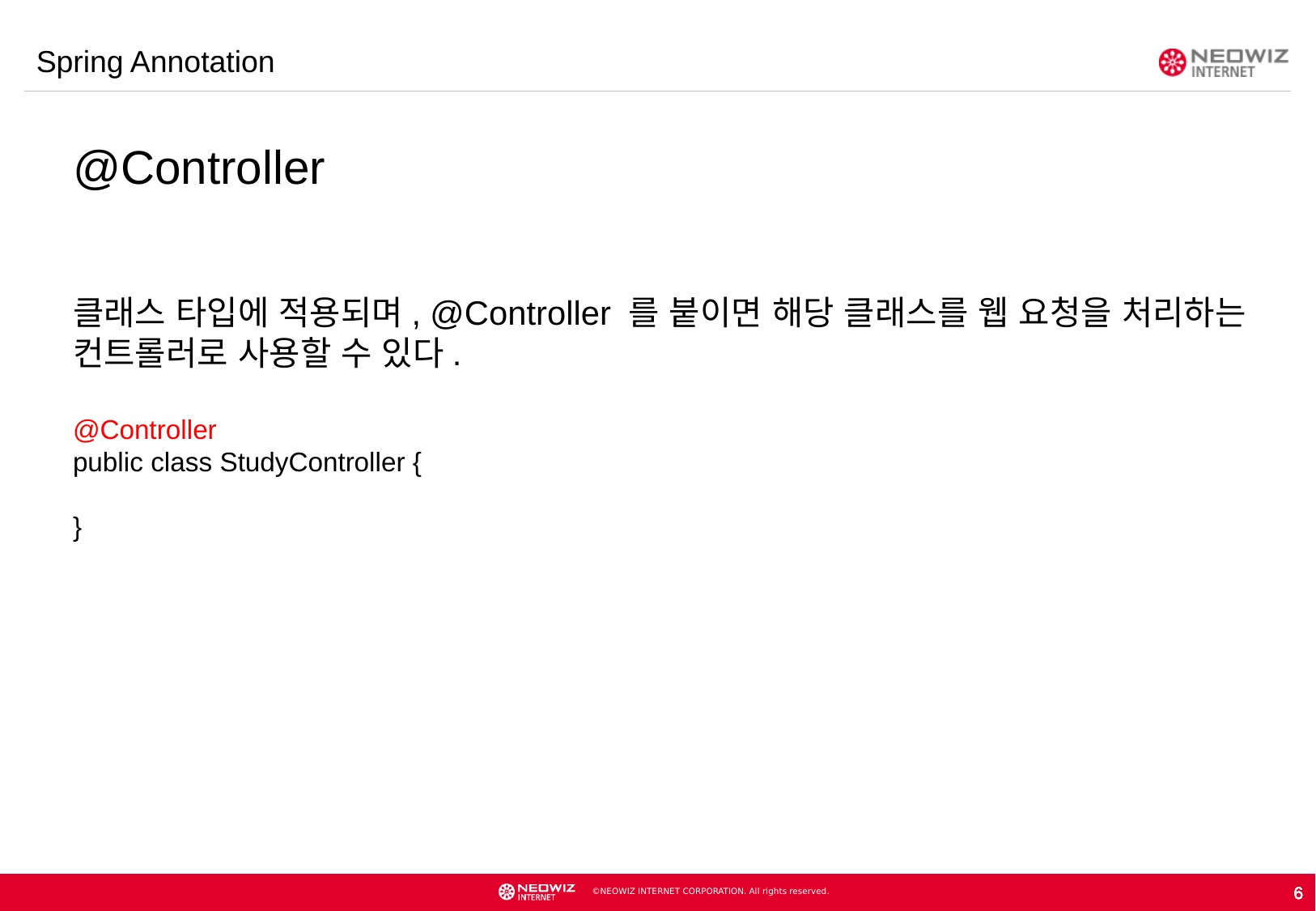

Spring Annotation

@Controller

클래스 타입에 적용되며, @Controller 를 붙이면 해당 클래스를 웹 요청을 처리하는
컨트롤러로 사용할 수 있다.

@Controller
public class StudyController {

}
6
6
6
6
6
6
6